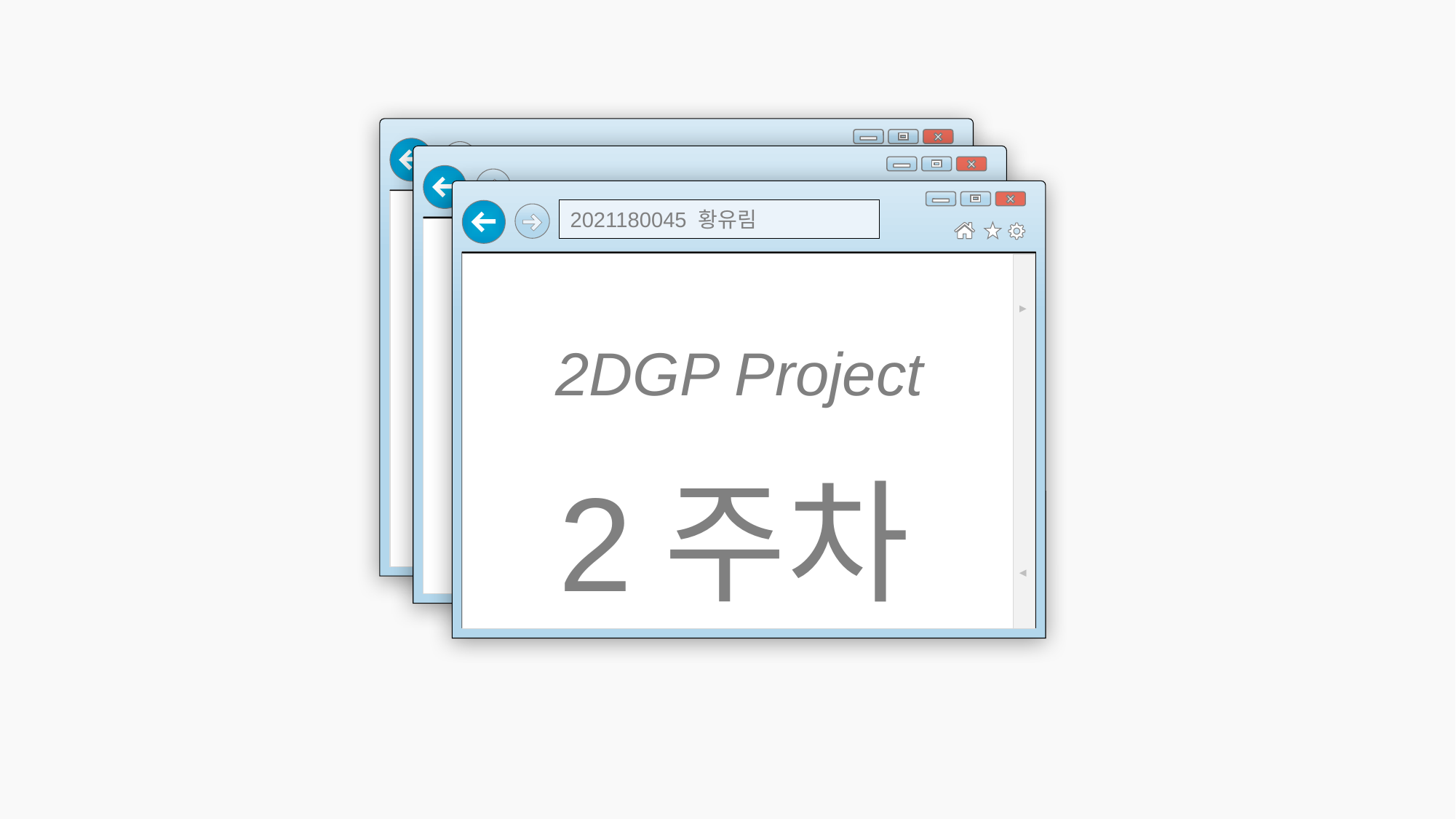

▲                                                                         ▼

▲                                                                         ▼

▲                                                                         ▼
2021180045 황유림
2DGP Project
2주차